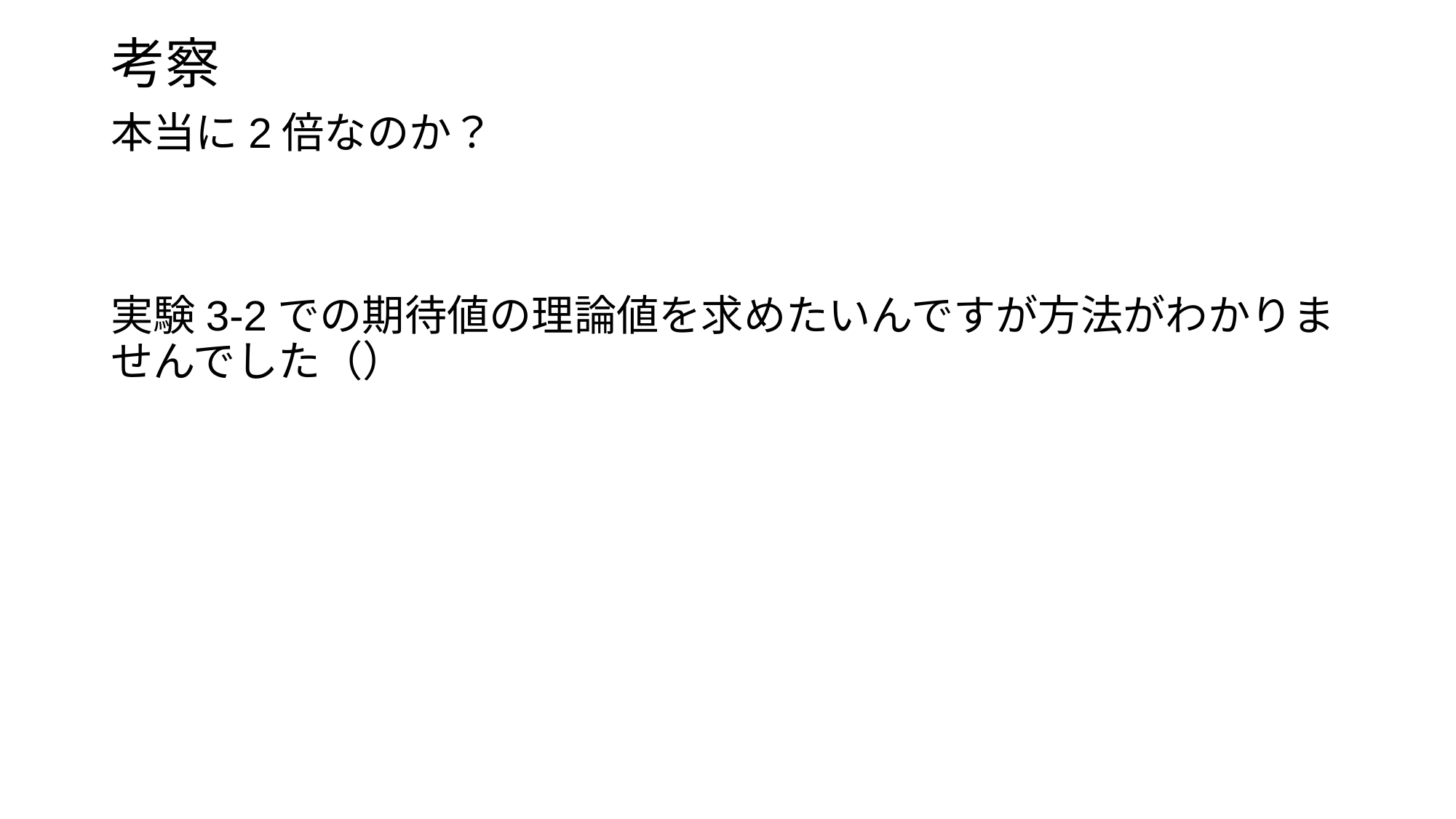

# 考察
本当に2倍なのか？

実験3-2での期待値の理論値を求めたいんですが方法がわかりませんでした（）